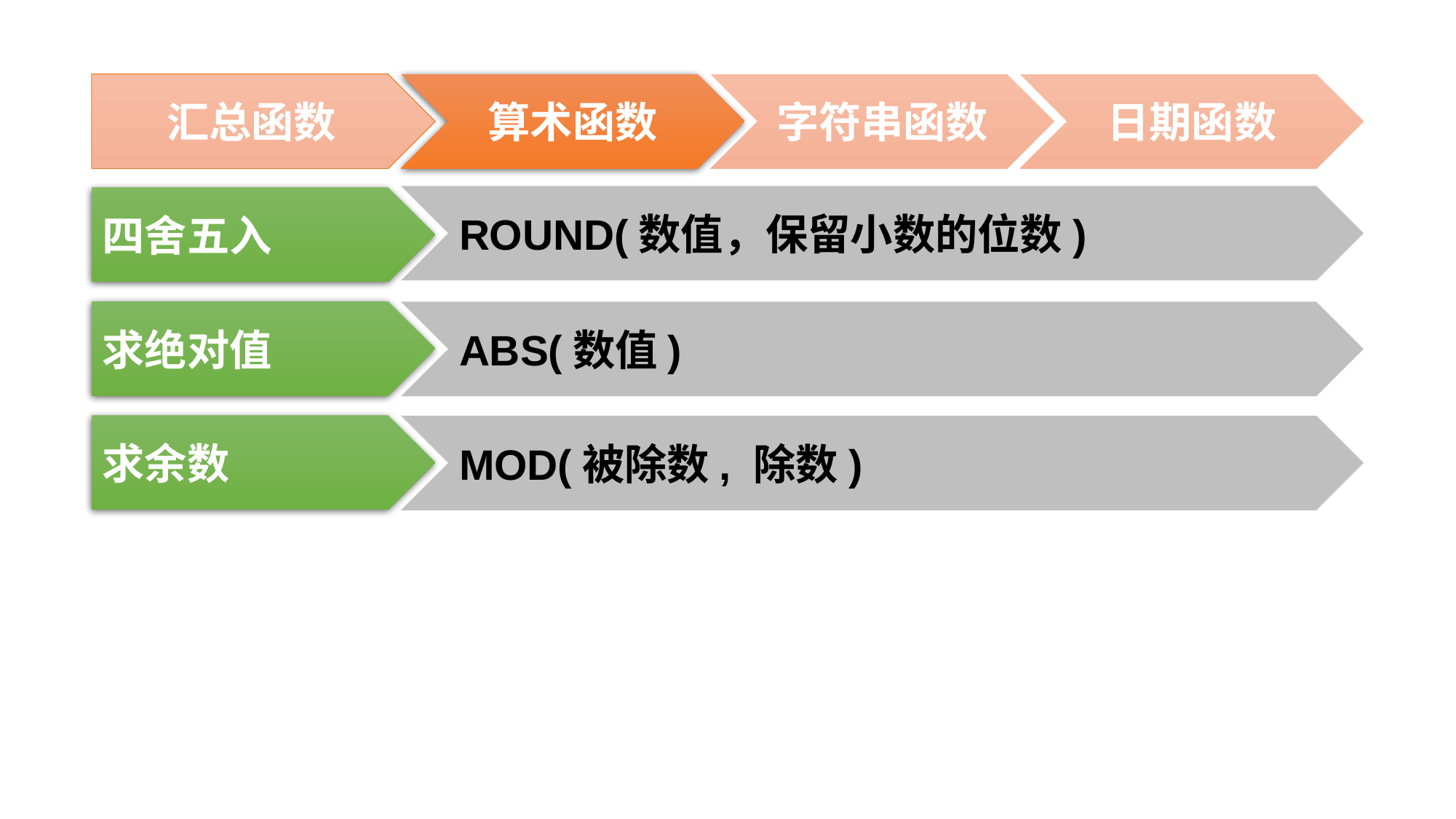

汇总函数
算术函数
字符串函数
日期函数
ROUND(数值，保留小数的位数)
四舍五入
求绝对值
ABS(数值)
求余数
MOD(被除数, 除数)